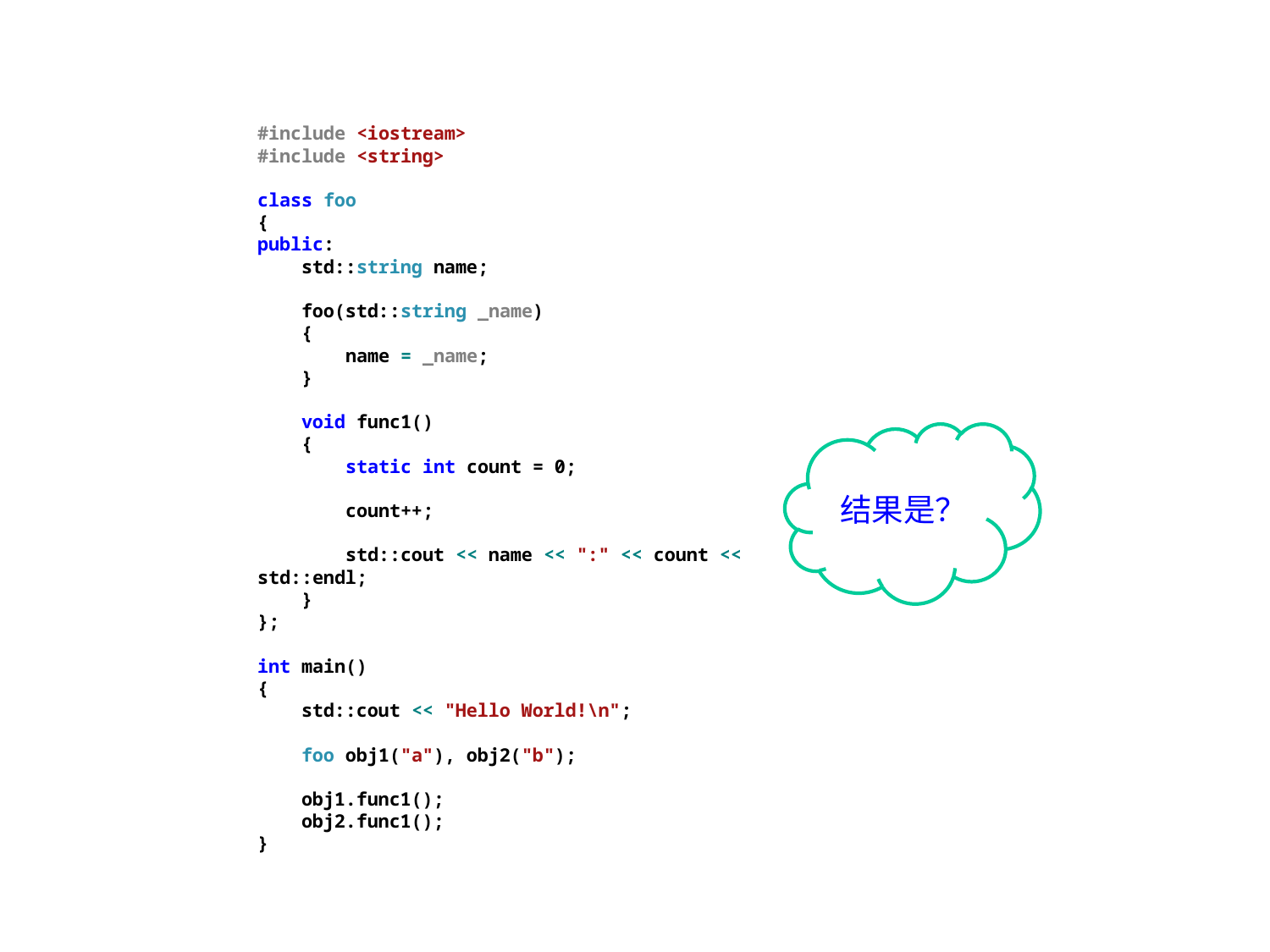

#include <iostream>
#include <string>

class foo
{
public:
    std::string name;

    foo(std::string _name)
    {
        name = _name;
    }

    void func1()
    {
        static int count = 0;

        count++;

        std::cout << name << ":" << count << std::endl;
    }
};

int main()
{
    std::cout << "Hello World!\n";

    foo obj1("a"), obj2("b");

    obj1.func1();
    obj2.func1();
}
结果是？